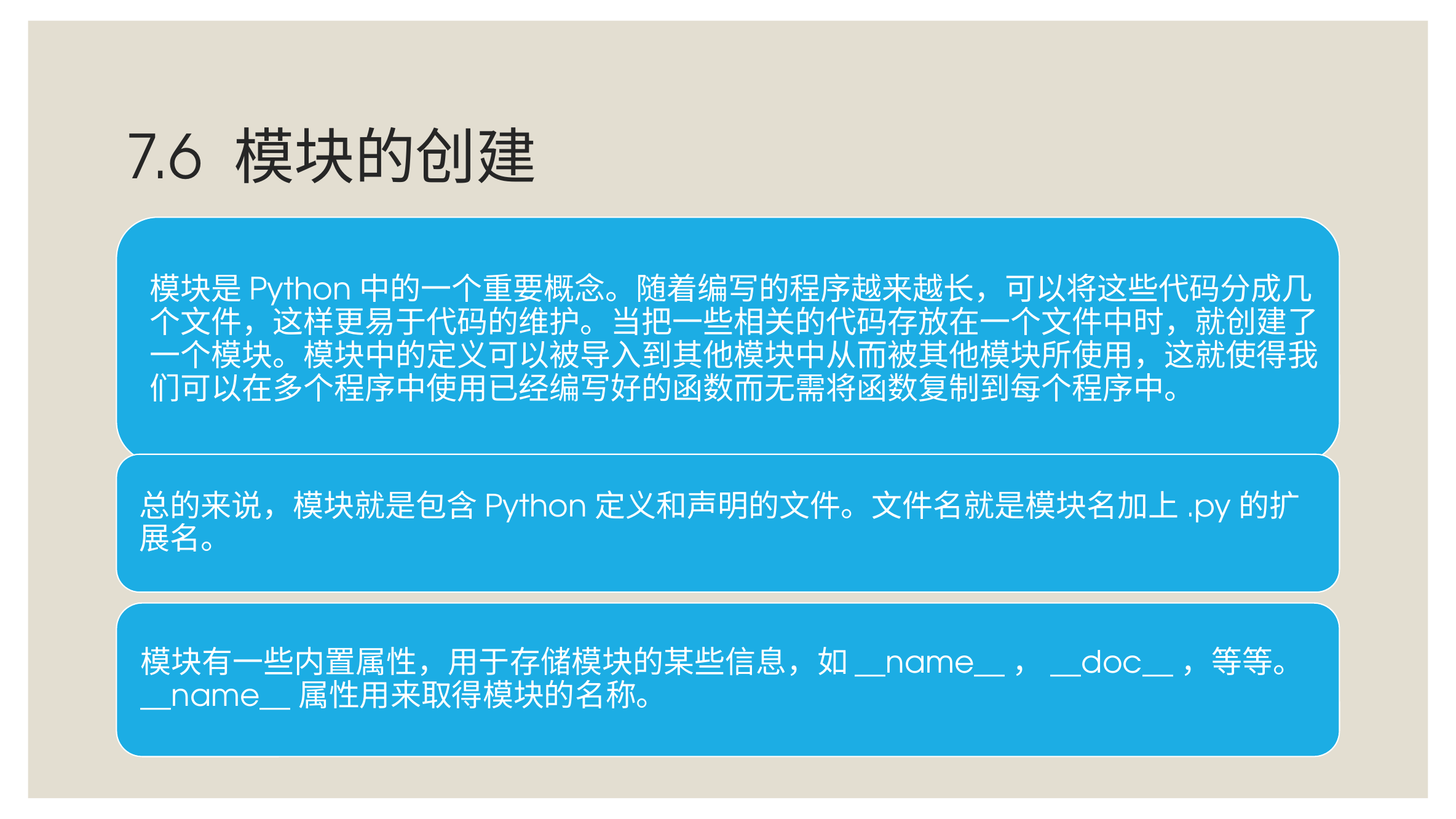

# 7.6 模块的创建
模块是Python中的一个重要概念。随着编写的程序越来越长，可以将这些代码分成几个文件，这样更易于代码的维护。当把一些相关的代码存放在一个文件中时，就创建了一个模块。模块中的定义可以被导入到其他模块中从而被其他模块所使用，这就使得我们可以在多个程序中使用已经编写好的函数而无需将函数复制到每个程序中。
总的来说，模块就是包含Python定义和声明的文件。文件名就是模块名加上.py的扩展名。
模块有一些内置属性，用于存储模块的某些信息，如__name__，__doc__，等等。__name__属性用来取得模块的名称。